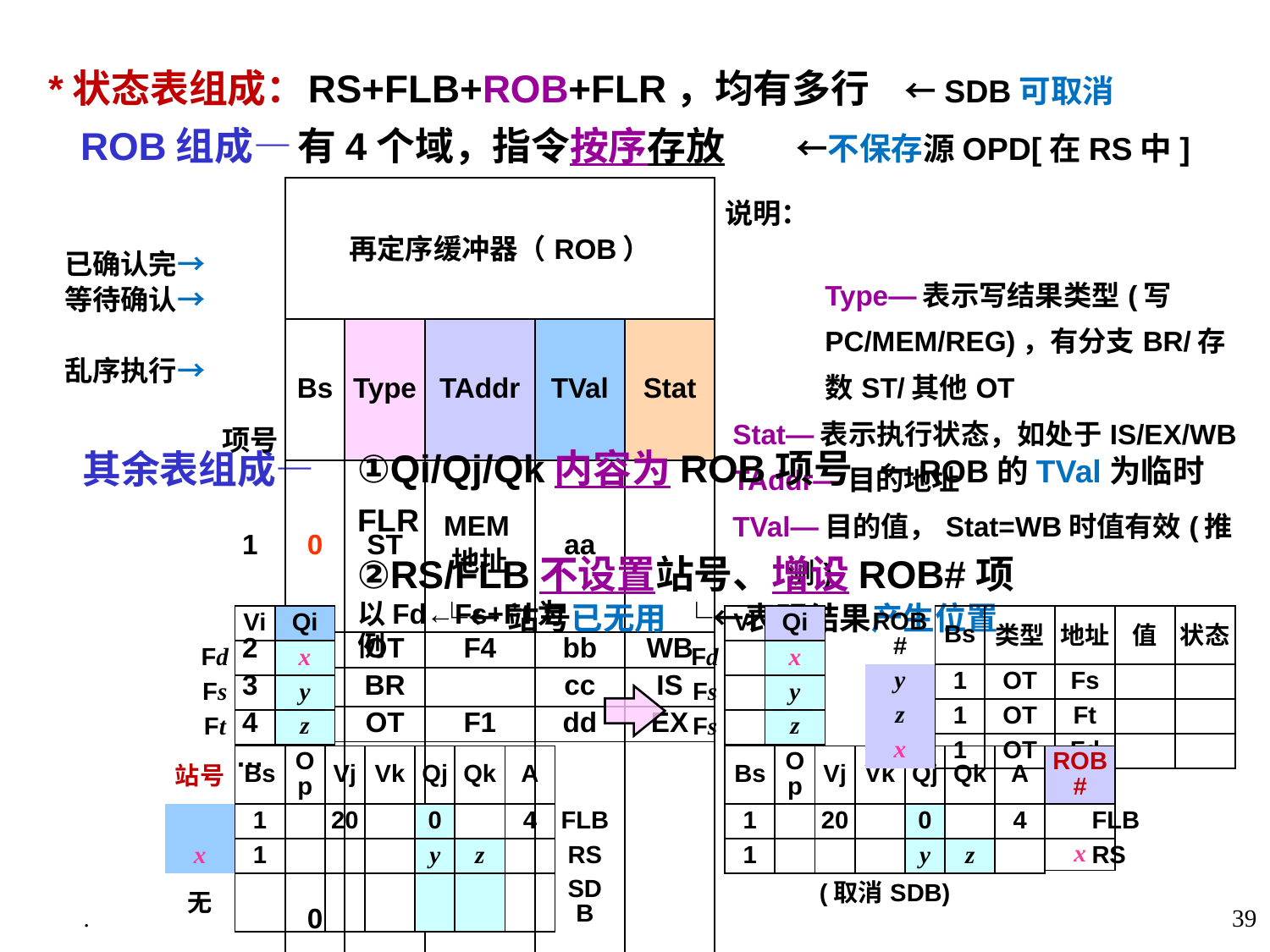

RS+FLB+ROB+FLR，均有多行    ←SDB可取消
有4个域，指令按序存放        ←不保存源OPD[在RS中]
 *状态表组成：
    ROB组成—

    其余表组成—
| 项号 | 再定序缓冲器（ROB） |  |  |  |  | 说明： Type—表示写结果类型(写PC/MEM/REG)，有分支BR/存数ST/其他OT Stat—表示执行状态，如处于IS/EX/WB TAddr—目的地址 TVal—目的值，Stat=WB时值有效(推测) |
| --- | --- | --- | --- | --- | --- | --- |
|  | Bs | Type | TAddr | TVal | Stat |  |
| 1 | 0 | ST | MEM地址 | aa |  |  |
| 2 | 1 | OT | F4 | bb | WB |  |
| 3 | 1 | BR |  | cc | IS |  |
| 4 | 1 | OT | F1 | dd | EX |  |
| … | 0 |  |  |  |  |  |
已确认完→
等待确认→

乱序执行→
①Qi/Qj/Qk内容为ROB项号   ←ROB的TVal为临时FLR
②RS/FLB不设置站号、增设ROB#项
           └←站号已无用  └←表明结果产生位置
|  | Vi | Qi |
| --- | --- | --- |
| Fd |  | x |
| Fs |  | y |
| Ft |  | z |
以Fd←Fs+Ft为例
|  | Vi | Qi |
| --- | --- | --- |
| Fd |  | x |
| Fs |  | y |
| Fs |  | z |
| ROB# | Bs | 类型 | 地址 | 值 | 状态 |
| --- | --- | --- | --- | --- | --- |
| y | 1 | OT | Fs |  |  |
| z | 1 | OT | Ft |  |  |
| x | 1 | OT | Fd |  |  |

| 站号 | Bs | Op | Vj | Vk | Qj | Qk | A |  |
| --- | --- | --- | --- | --- | --- | --- | --- | --- |
|  | 1 |  | 20 |  | 0 |  | 4 | FLB |
| x | 1 |  |  |  | y | z |  | RS |
| 无 |  |  |  |  |  |  |  | SDB |
| Bs | Op | Vj | Vk | Qj | Qk | A |  |
| --- | --- | --- | --- | --- | --- | --- | --- |
| 1 |  | 20 |  | 0 |  | 4 | FLB |
| 1 |  |  |  | y | z |  | RS |
| (取消SDB) |  |  |  |  |  |  |  |
| ROB# |
| --- |
|  |
| x |
|  |
.
39